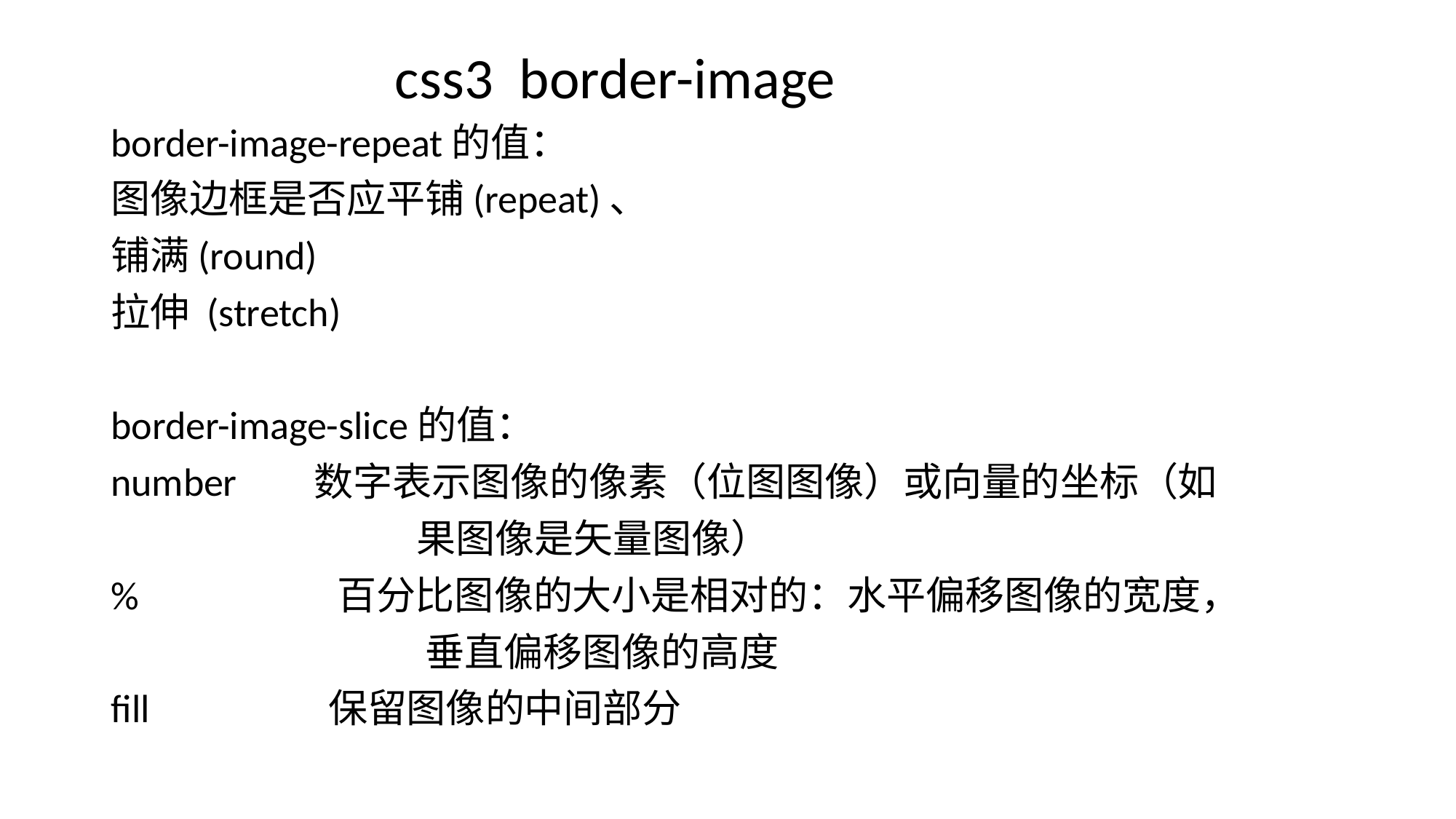

# css3  border-image
border-image-repeat的值：
图像边框是否应平铺(repeat)、
铺满(round)
拉伸 (stretch)

border-image-slice的值：
number 	数字表示图像的像素（位图图像）或向量的坐标（如
                                  果图像是矢量图像）
% 	             百分比图像的大小是相对的：水平偏移图像的宽度，
                                   垂直偏移图像的高度
fill 	            保留图像的中间部分